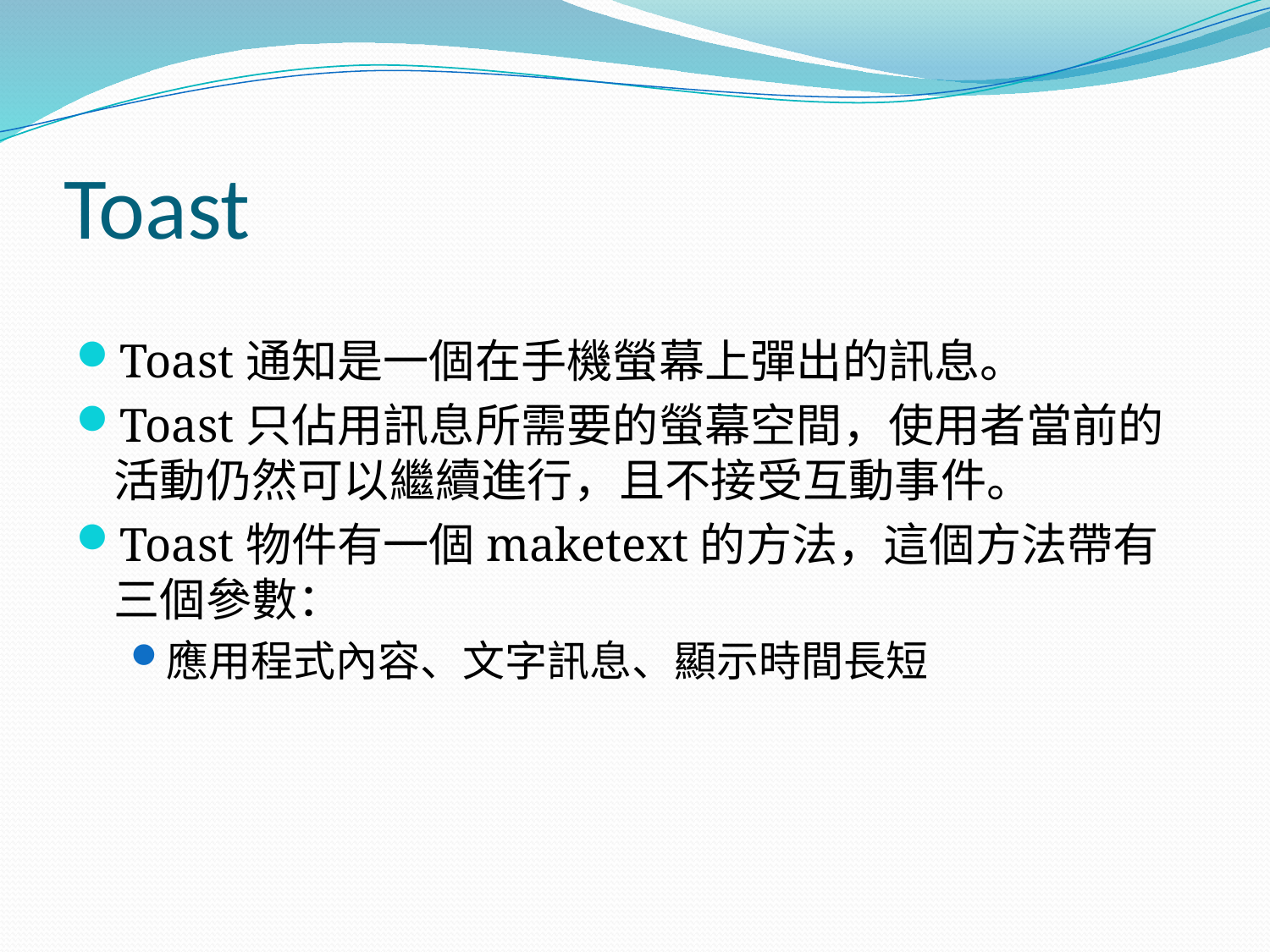

# Toast
Toast通知是一個在手機螢幕上彈出的訊息。
Toast只佔用訊息所需要的螢幕空間，使用者當前的活動仍然可以繼續進行，且不接受互動事件。
Toast物件有一個maketext的方法，這個方法帶有三個參數：
應用程式內容、文字訊息、顯示時間長短